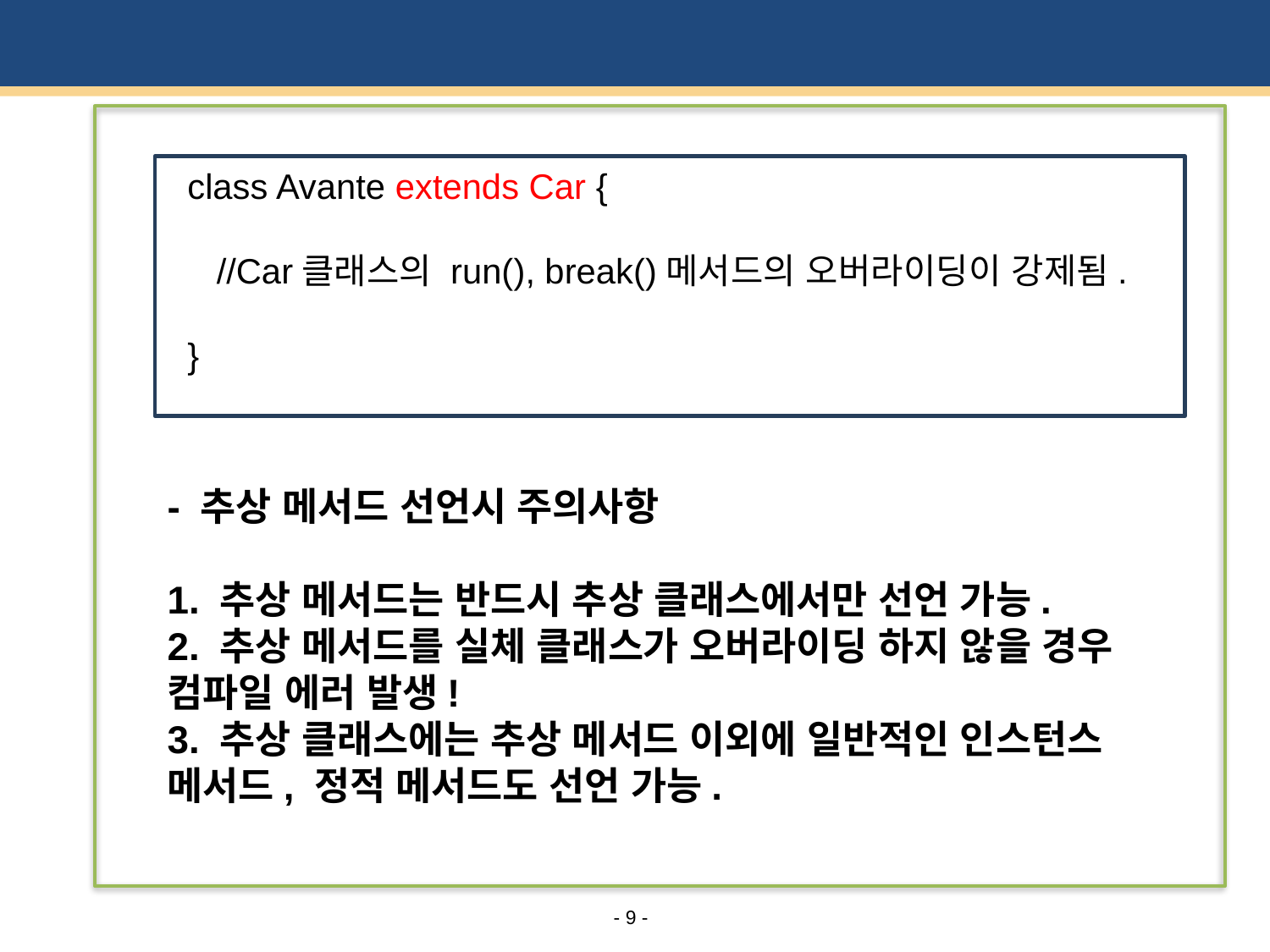

# 3-2. 추상메서드는 실체클래스에게 오버라이딩을 강요

class Avante extends Car {

   //Car클래스의 run(), break()메서드의 오버라이딩이 강제됨.

}
- 추상 메서드 선언시 주의사항

1. 추상 메서드는 반드시 추상 클래스에서만 선언 가능.
2. 추상 메서드를 실체 클래스가 오버라이딩 하지 않을 경우 컴파일 에러 발생!
3. 추상 클래스에는 추상 메서드 이외에 일반적인 인스턴스 메서드, 정적 메서드도 선언 가능.